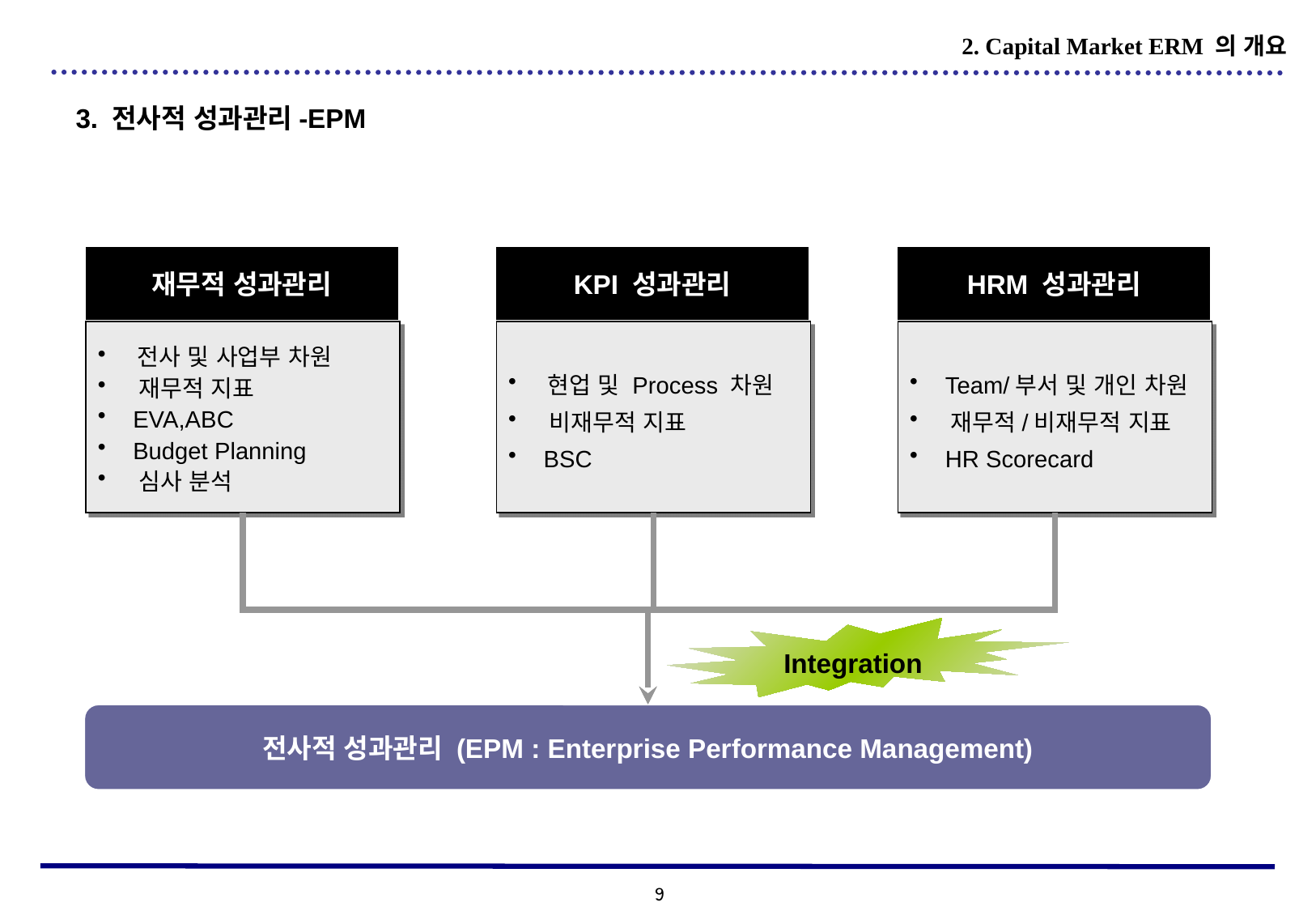

2. Capital Market ERM 의 개요
3. 전사적 성과관리-EPM
재무적 성과관리
KPI 성과관리
HRM 성과관리
 전사 및 사업부 차원
 재무적 지표
 EVA,ABC
 Budget Planning
 심사 분석
 현업 및 Process 차원
 비재무적 지표
 BSC
 Team/부서 및 개인 차원
 재무적/비재무적 지표
 HR Scorecard
Integration
전사적 성과관리 (EPM : Enterprise Performance Management)